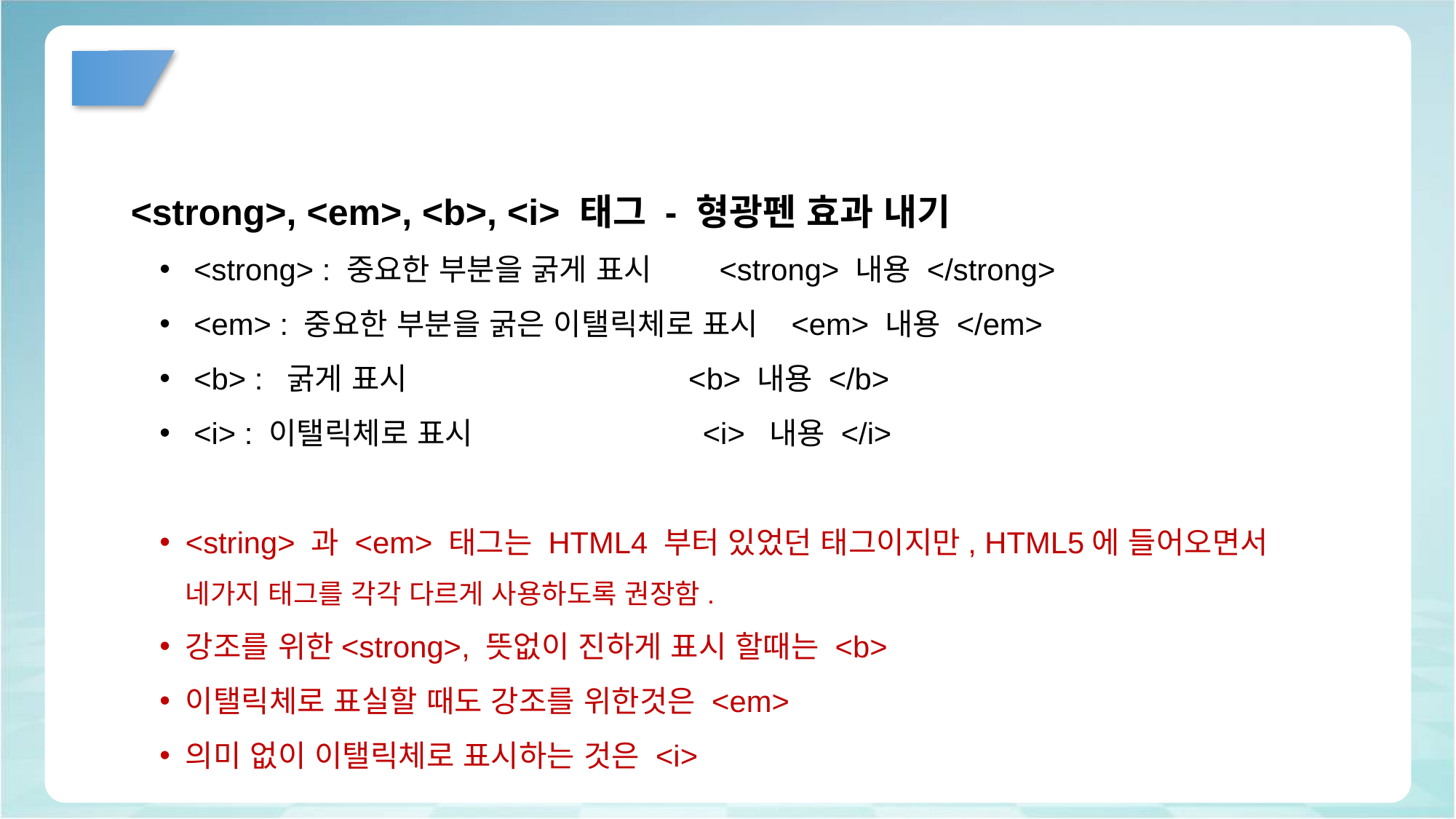

#
<strong>, <em>, <b>, <i> 태그 - 형광펜 효과 내기
 <strong> : 중요한 부분을 굵게 표시       <strong> 내용 </strong>
 <em> : 중요한 부분을 굵은 이탤릭체로 표시   <em> 내용 </em>
 <b> :  굵게 표시                                <b> 내용 </b>
 <i> : 이탤릭체로 표시                          <i>  내용 </i>

<string> 과 <em> 태그는 HTML4 부터 있었던 태그이지만, HTML5에 들어오면서
네가지 태그를 각각 다르게 사용하도록 권장함.
강조를 위한<strong>, 뜻없이 진하게 표시 할때는 <b>
이탤릭체로 표실할 때도 강조를 위한것은 <em>
의미 없이 이탤릭체로 표시하는 것은 <i>